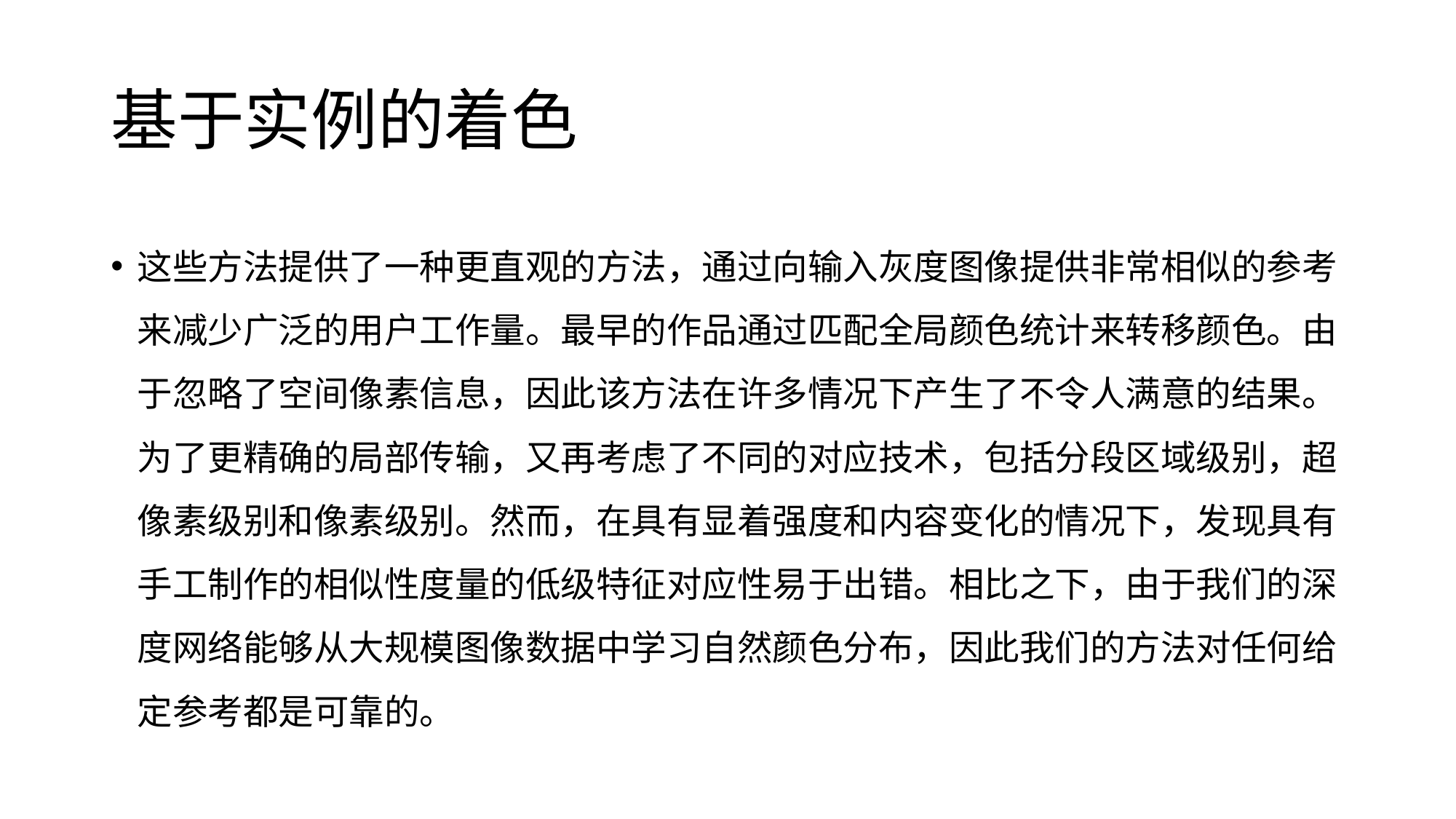

# 基于实例的着色
这些方法提供了一种更直观的方法，通过向输入灰度图像提供非常相似的参考来减少广泛的用户工作量。最早的作品通过匹配全局颜色统计来转移颜色。由于忽略了空间像素信息，因此该方法在许多情况下产生了不令人满意的结果。为了更精确的局部传输，又再考虑了不同的对应技术，包括分段区域级别，超像素级别和像素级别。然而，在具有显着强度和内容变化的情况下，发现具有手工制作的相似性度量的低级特征对应性易于出错。相比之下，由于我们的深度网络能够从大规模图像数据中学习自然颜色分布，因此我们的方法对任何给定参考都是可靠的。